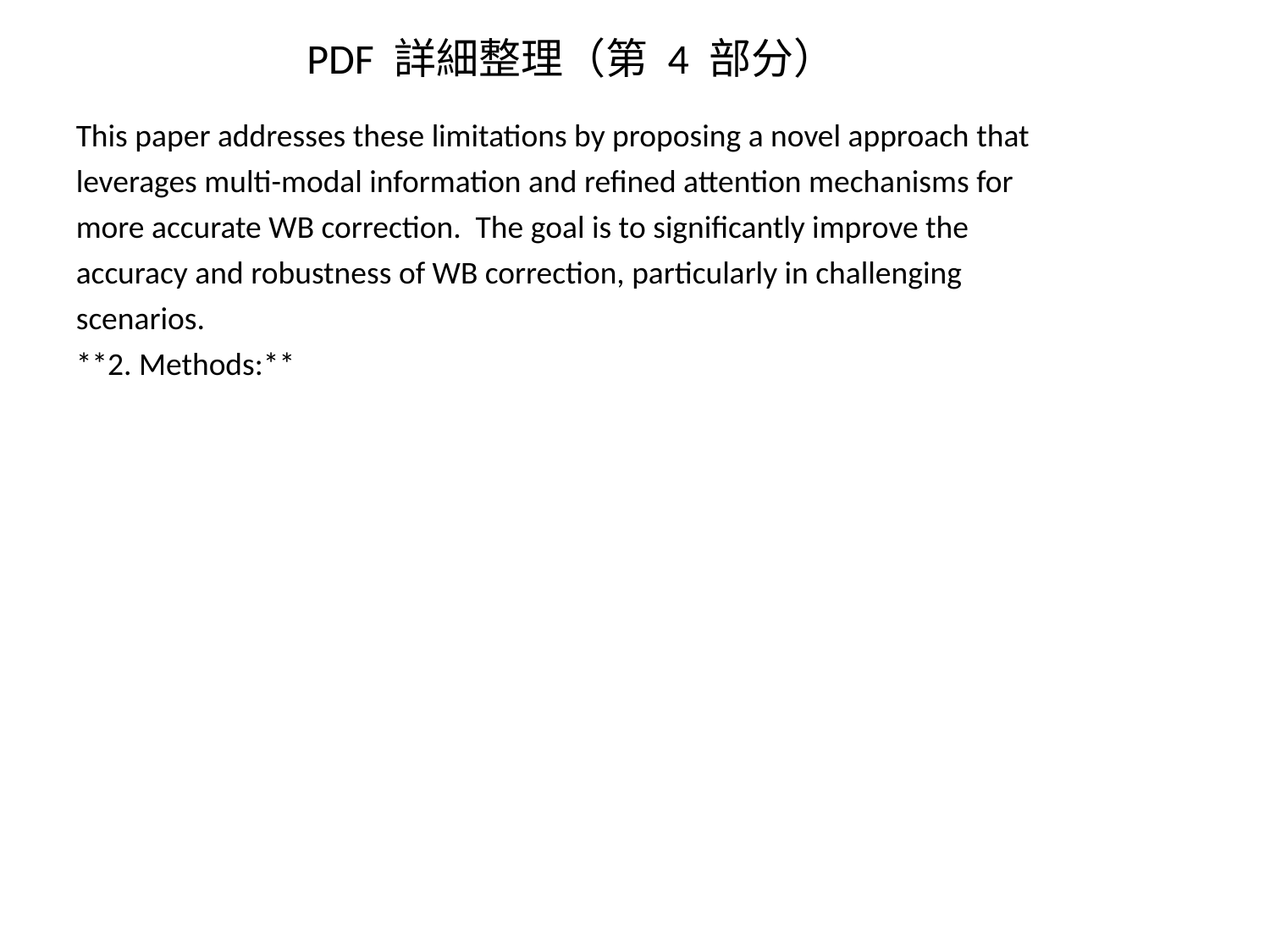

PDF 詳細整理（第 4 部分）

This paper addresses these limitations by proposing a novel approach that leverages multi-modal information and refined attention mechanisms for more accurate WB correction.  The goal is to significantly improve the accuracy and robustness of WB correction, particularly in challenging scenarios.
**2. Methods:**